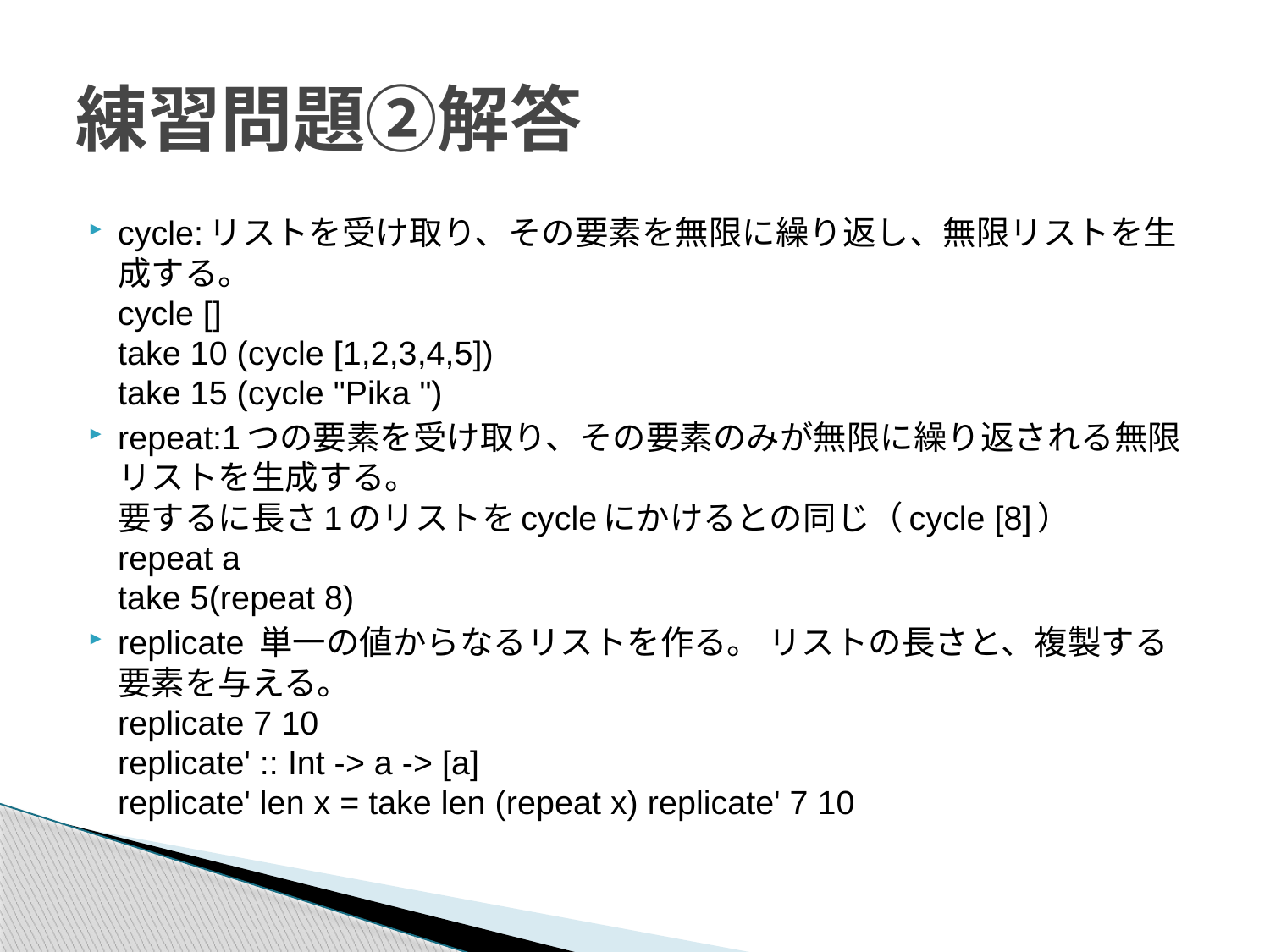

# 練習問題②解答
cycle:リストを受け取り、その要素を無限に繰り返し、無限リストを生成する。
cycle []
take 10 (cycle [1,2,3,4,5])
take 15 (cycle "Pika ")
repeat:1つの要素を受け取り、その要素のみが無限に繰り返される無限リストを生成する。
要するに長さ1のリストをcycleにかけるとの同じ（cycle [8]）
repeat a
take 5(repeat 8)
replicate 単一の値からなるリストを作る。 リストの長さと、複製する要素を与える。
replicate 7 10
replicate' :: Int -> a -> [a]
replicate' len x = take len (repeat x) replicate' 7 10